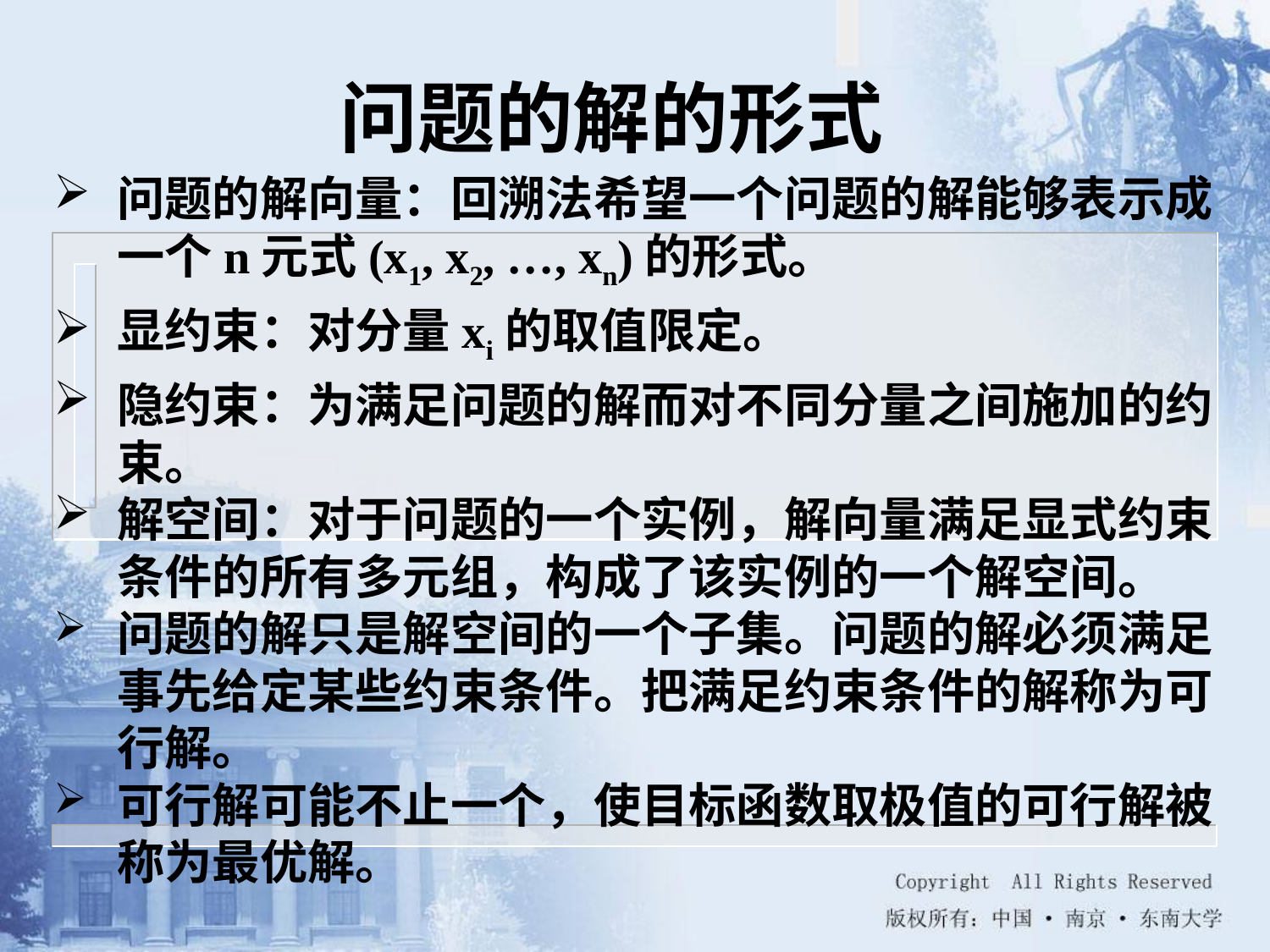

问题的解的形式
问题的解向量：回溯法希望一个问题的解能够表示成一个n元式(x1, x2, …, xn)的形式。
显约束：对分量xi的取值限定。
隐约束：为满足问题的解而对不同分量之间施加的约束。
解空间：对于问题的一个实例，解向量满足显式约束条件的所有多元组，构成了该实例的一个解空间。
问题的解只是解空间的一个子集。问题的解必须满足事先给定某些约束条件。把满足约束条件的解称为可行解。
可行解可能不止一个，使目标函数取极值的可行解被称为最优解。